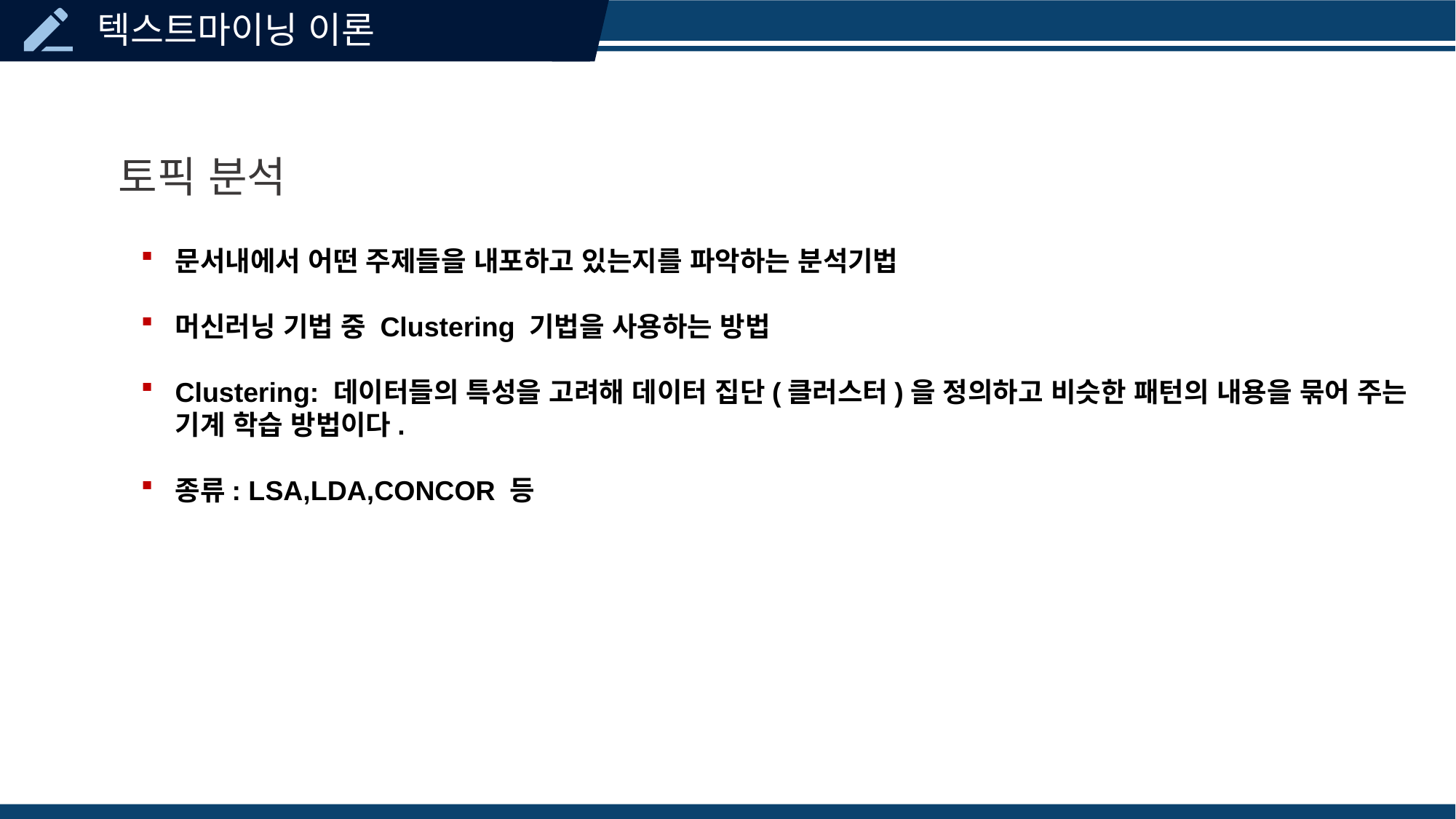

토픽 분석
문서내에서 어떤 주제들을 내포하고 있는지를 파악하는 분석기법

머신러닝 기법 중 Clustering 기법을 사용하는 방법

Clustering: 데이터들의 특성을 고려해 데이터 집단(클러스터)을 정의하고 비슷한 패턴의 내용을 묶어 주는 기계 학습 방법이다.

종류: LSA,LDA,CONCOR 등